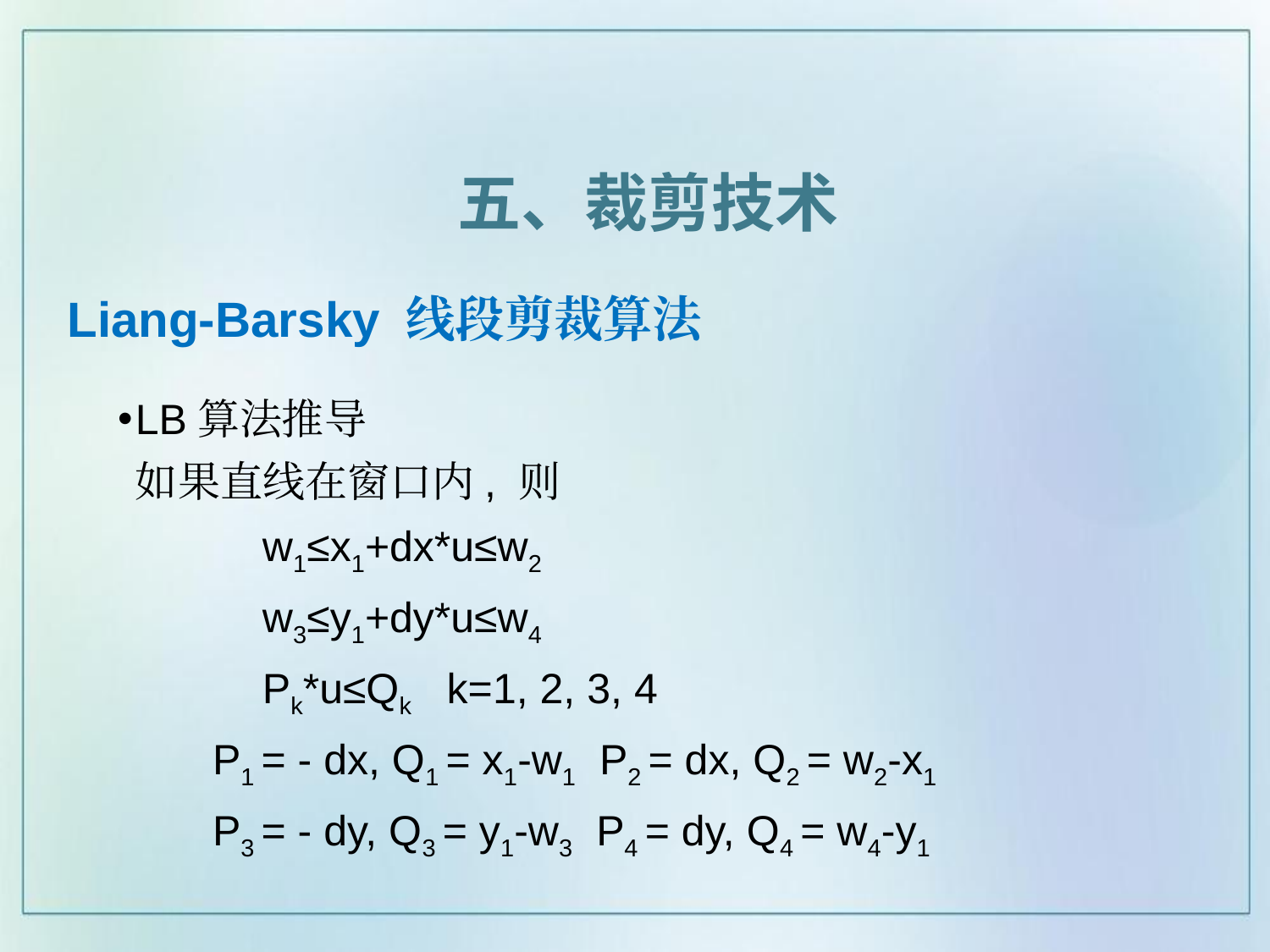

五、裁剪技术
# Liang-Barsky 线段剪裁算法
LB算法推导
	如果直线在窗口内, 则
		w1≤x1+dx*u≤w2
		w3≤y1+dy*u≤w4
		Pk*u≤Qk   k=1, 2, 3, 4
        P1 = - dx, Q1 = x1-w1  P2 = dx, Q2 = w2-x1
        P3 = - dy, Q3 = y1-w3  P4 = dy, Q4 = w4-y1